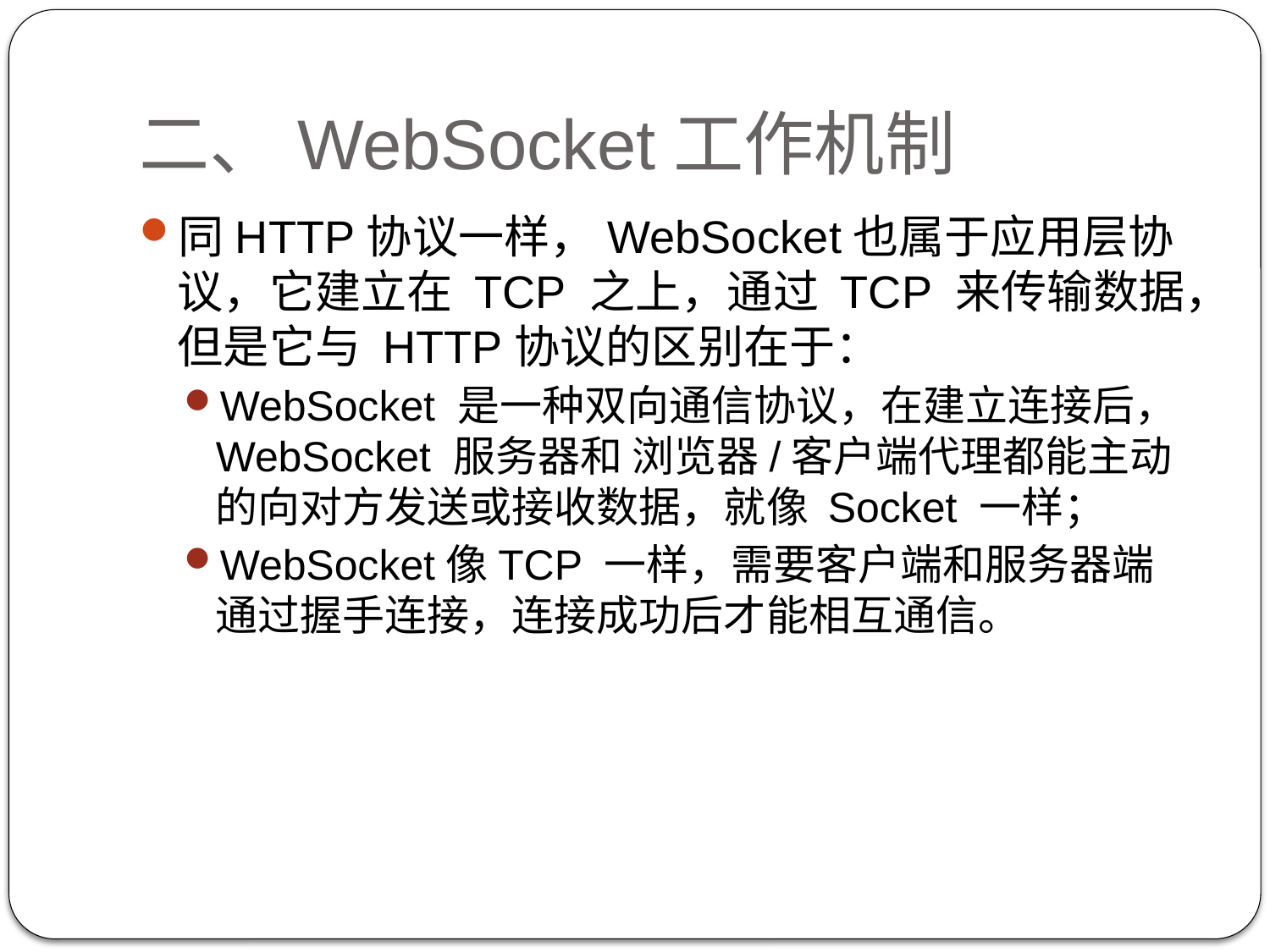

# 二、WebSocket工作机制
同HTTP协议一样，WebSocket也属于应用层协议，它建立在 TCP 之上，通过 TCP 来传输数据，但是它与 HTTP协议的区别在于：
WebSocket 是一种双向通信协议，在建立连接后，WebSocket 服务器和 浏览器/客户端代理都能主动的向对方发送或接收数据，就像 Socket 一样；
WebSocket像TCP 一样，需要客户端和服务器端通过握手连接，连接成功后才能相互通信。